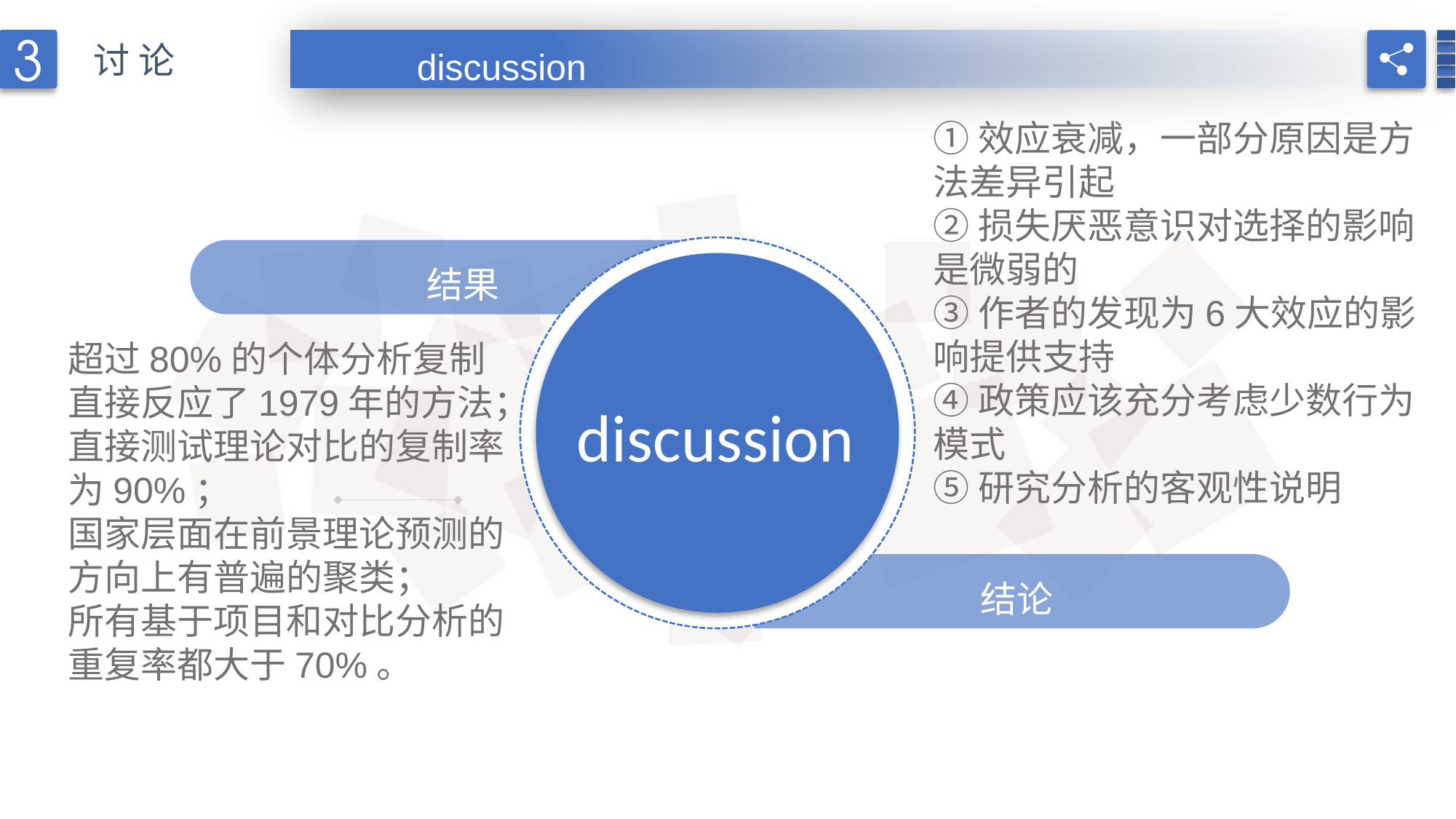

结果
3

讨论
discussion
①效应衰减，一部分原因是方法差异引起
②损失厌恶意识对选择的影响是微弱的
③作者的发现为6大效应的影响提供支持
④政策应该充分考虑少数行为模式
⑤研究分析的客观性说明

结论
超过80%的个体分析复制直接反应了1979年的方法；
直接测试理论对比的复制率为90%；
国家层面在前景理论预测的方向上有普遍的聚类；
所有基于项目和对比分析的重复率都大于70%。
discussion